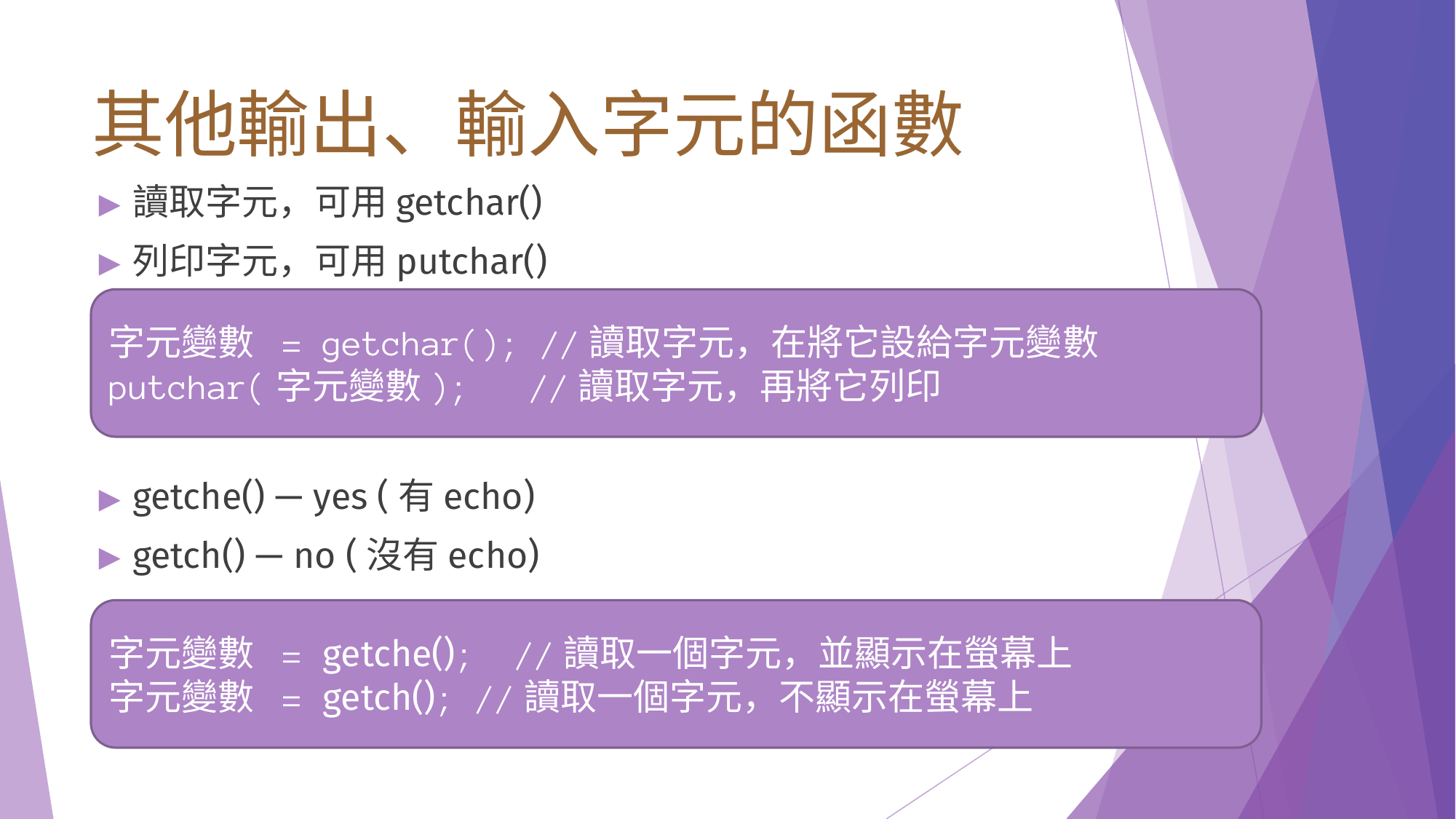

# 其他輸出、輸入字元的函數
讀取字元，可⽤getchar()
列印字元，可⽤putchar()

getche() — yes (有echo)
getch() — no (沒有echo)
字元變數 = getchar(); //讀取字元，在將它設給字元變數
putchar(字元變數);   //讀取字元，再將它列印
字元變數 = getche();  //讀取一個字元，並顯示在螢幕上
字元變數 = getch(); //讀取一個字元，不顯示在螢幕上